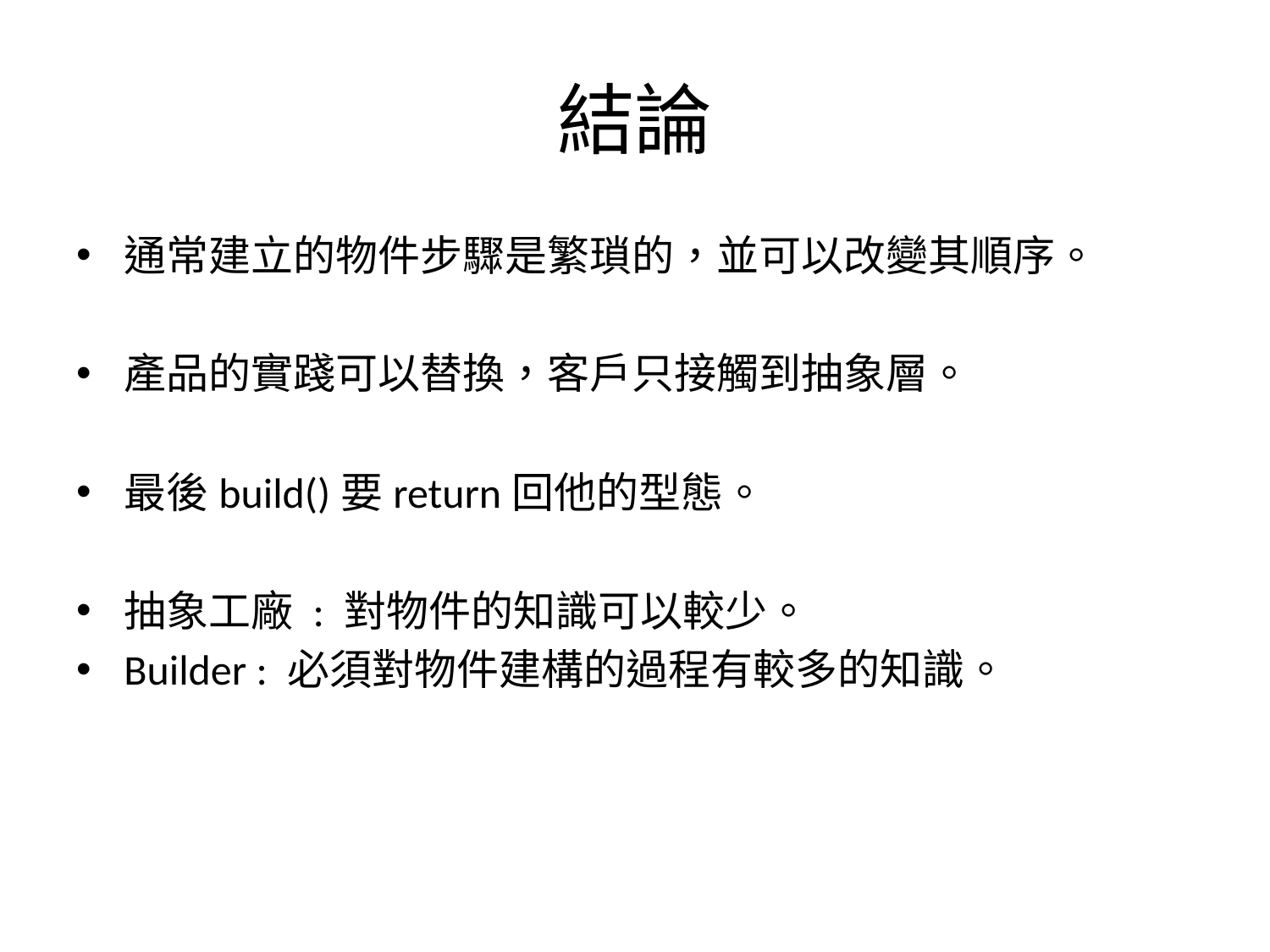

# 結論
通常建立的物件步驟是繁瑣的，並可以改變其順序。

產品的實踐可以替換，客戶只接觸到抽象層。

最後build()要return回他的型態。

抽象工廠 : 對物件的知識可以較少。
Builder : 必須對物件建構的過程有較多的知識。